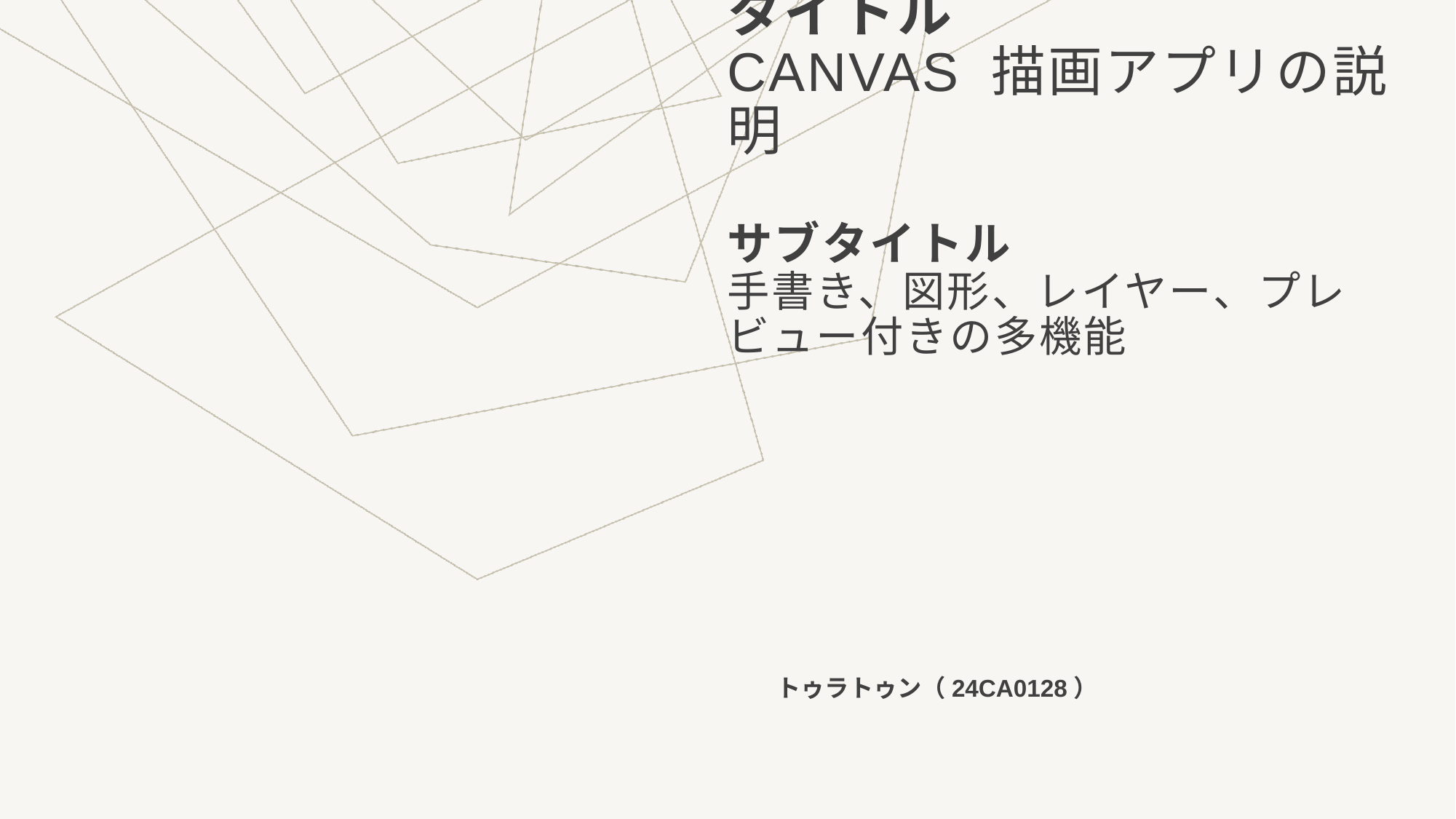

# タイトル Canvas 描画アプリの説明 サブタイトル 手書き、図形、レイヤー、プレビュー付きの多機能
トゥラトゥン（24CA0128）